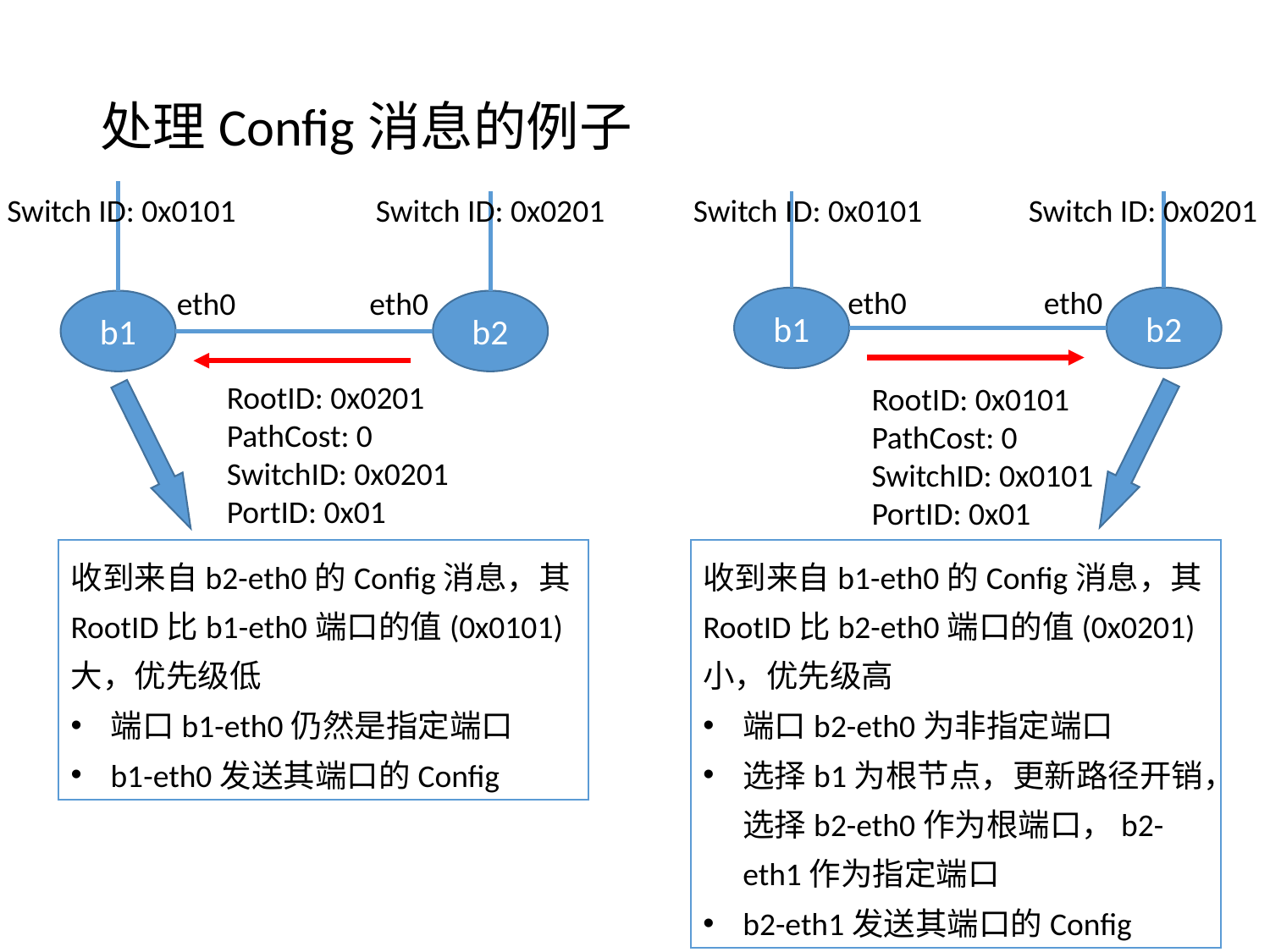

# 处理Config消息的例子
b1
b2
Switch ID: 0x0201
Switch ID: 0x0101
Switch ID: 0x0201
Switch ID: 0x0101
b1
b2
eth0
eth0
eth0
eth0
RootID: 0x0201
PathCost: 0
SwitchID: 0x0201
PortID: 0x01
RootID: 0x0101
PathCost: 0
SwitchID: 0x0101
PortID: 0x01

收到来自b2-eth0的Config消息，其RootID比b1-eth0端口的值(0x0101)大，优先级低
端口b1-eth0仍然是指定端口
b1-eth0发送其端口的Config
收到来自b1-eth0的Config消息，其RootID比b2-eth0端口的值(0x0201)小，优先级高
端口b2-eth0为非指定端口
选择b1为根节点，更新路径开销，选择b2-eth0作为根端口，b2-eth1作为指定端口
b2-eth1发送其端口的Config
18